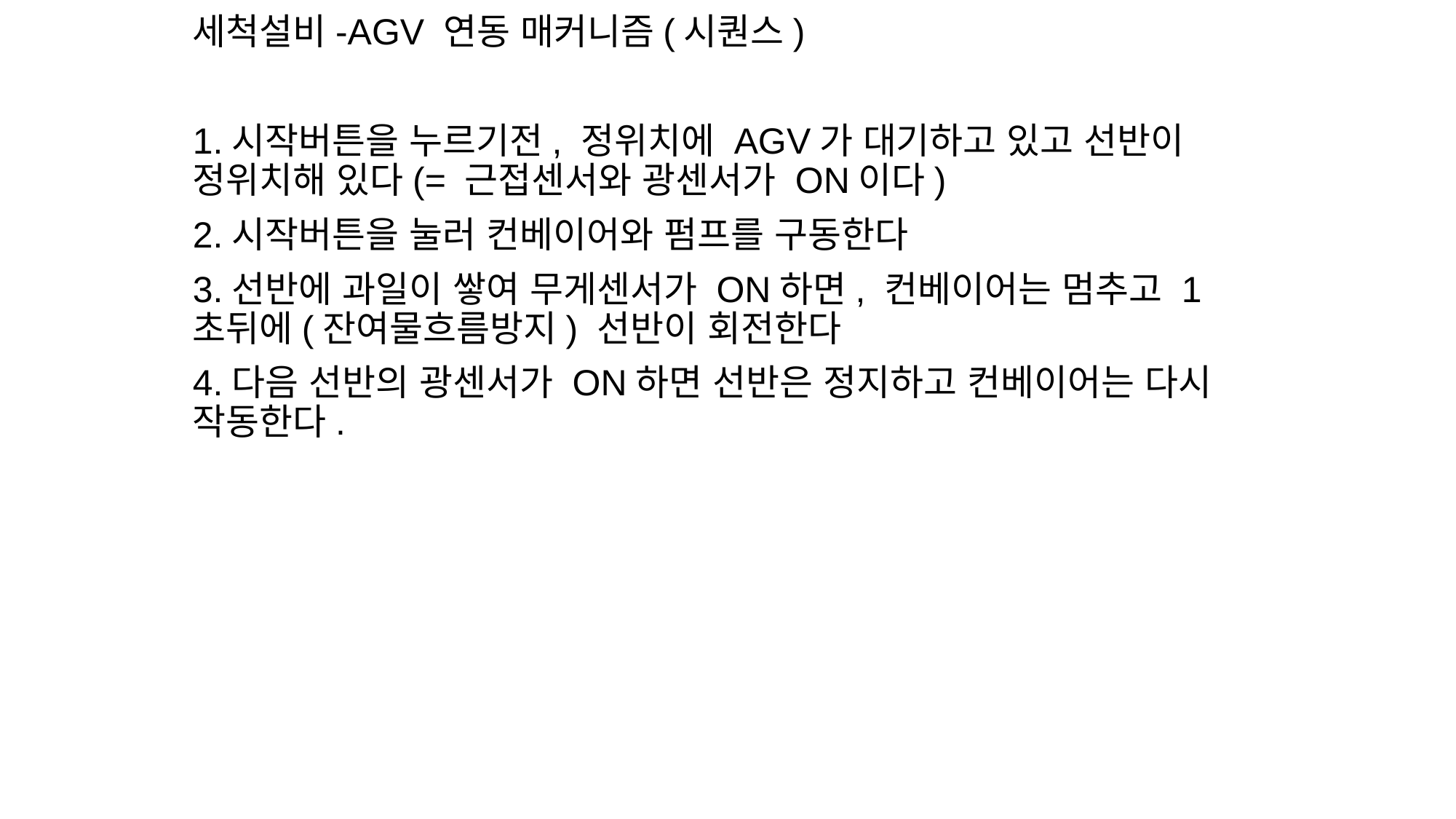

세척설비-AGV 연동 매커니즘(시퀀스)

1.시작버튼을 누르기전, 정위치에 AGV가 대기하고 있고 선반이 정위치해 있다(= 근접센서와 광센서가 ON이다)
2.시작버튼을 눌러 컨베이어와 펌프를 구동한다
3.선반에 과일이 쌓여 무게센서가 ON하면, 컨베이어는 멈추고 1초뒤에(잔여물흐름방지) 선반이 회전한다
4.다음 선반의 광센서가 ON하면 선반은 정지하고 컨베이어는 다시 작동한다.